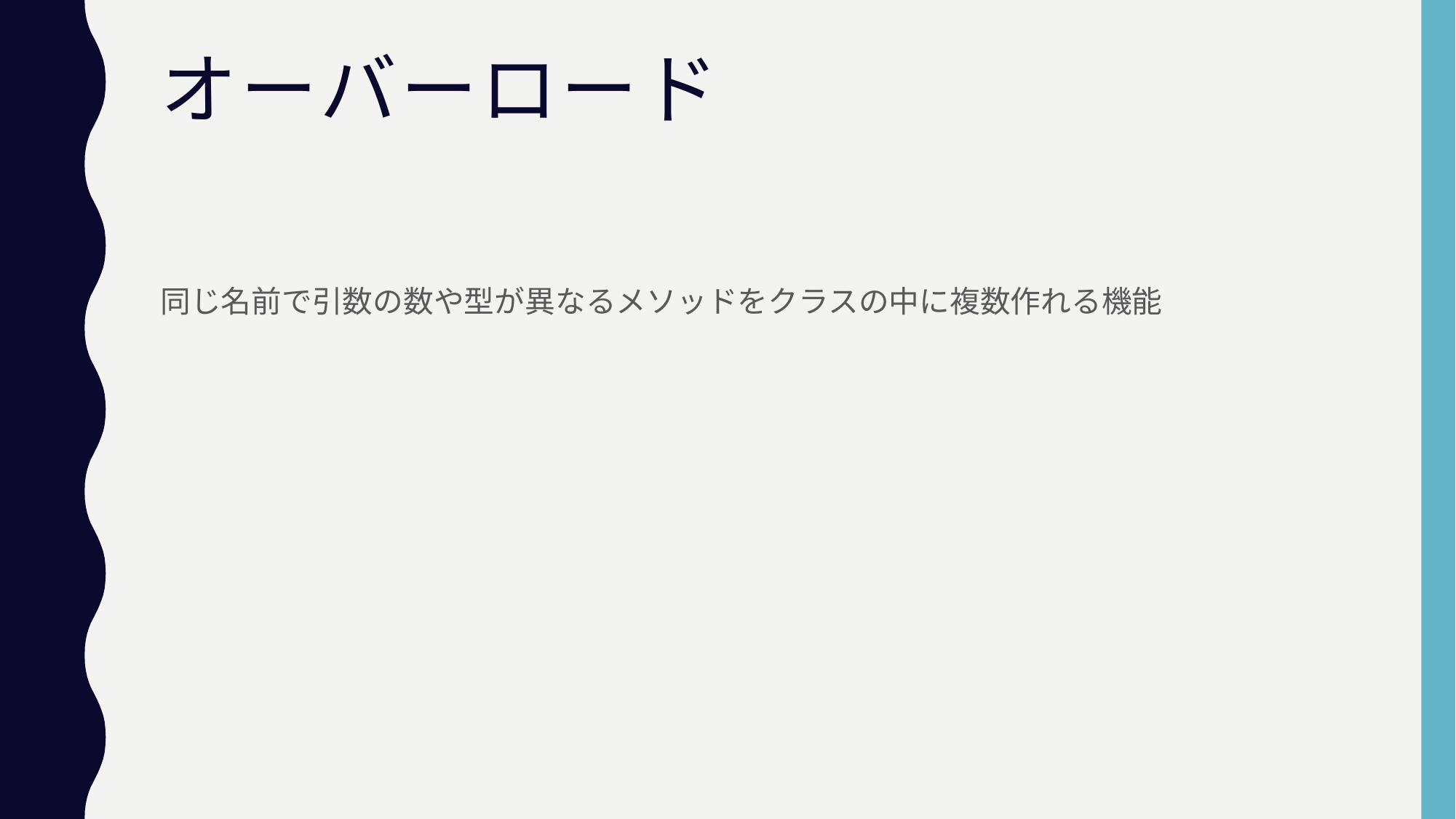

# オーバーロード
同じ名前で引数の数や型が異なるメソッドをクラスの中に複数作れる機能